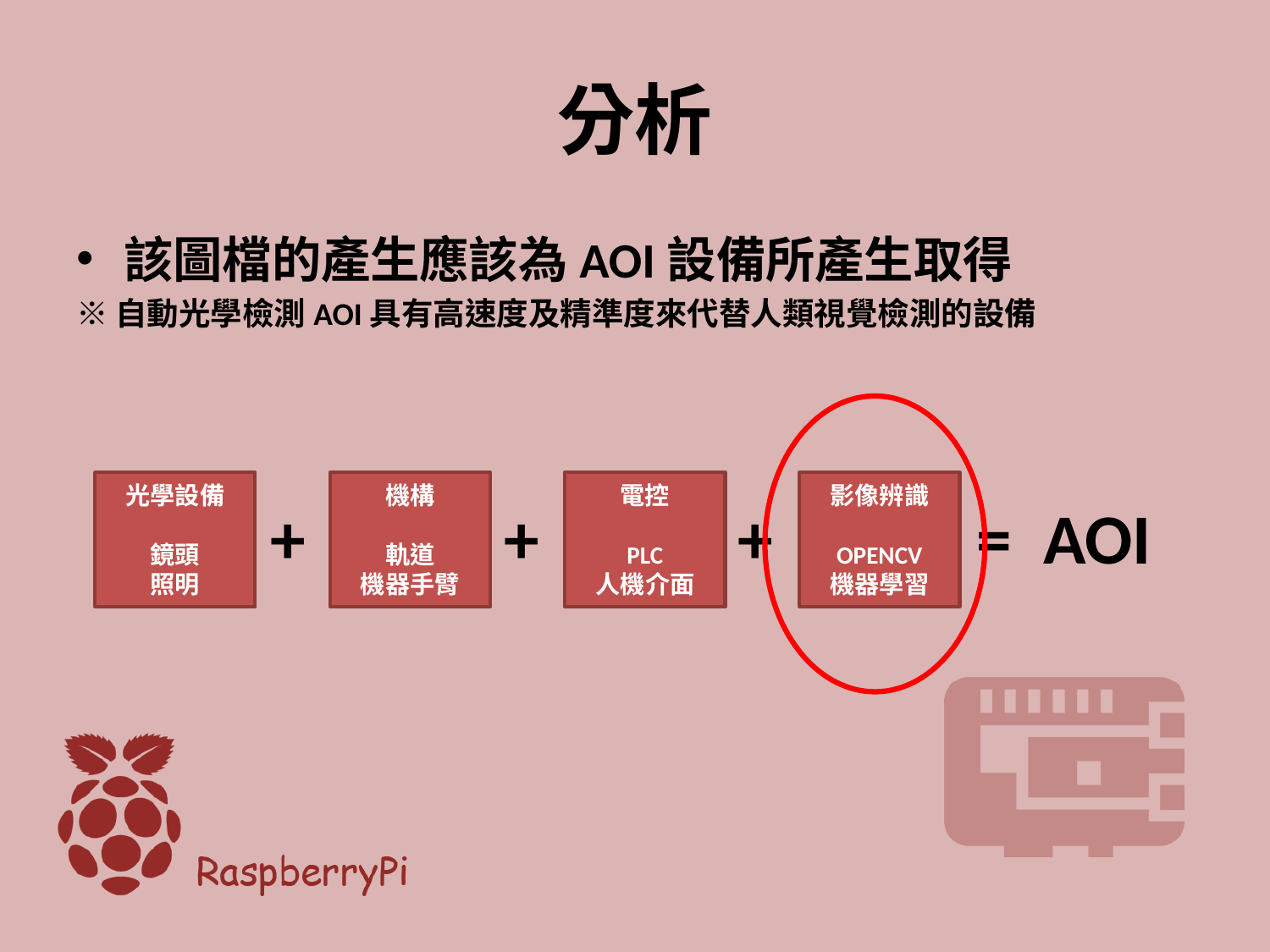

# 分析
該圖檔的產生應該為AOI設備所產生取得
※自動光學檢測AOI具有高速度及精準度來代替人類視覺檢測的設備

電控

PLC
人機介面
影像辨識

OPENCV
機器學習
機構

軌道
機器手臂
光學設備

鏡頭
照明
=  AOI
+
+
+